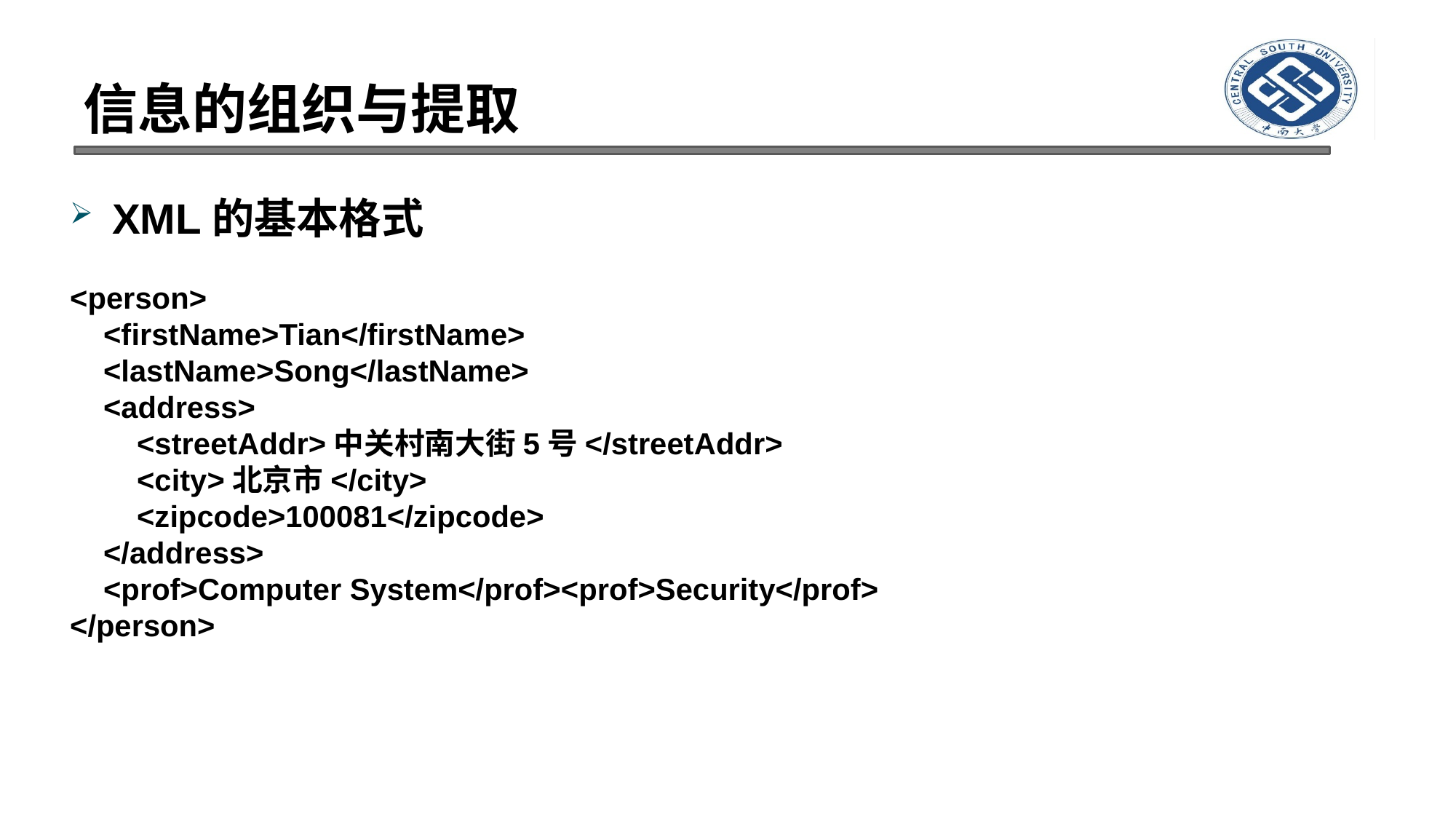

# 信息的组织与提取
XML的基本格式

<person>
    <firstName>Tian</firstName>
    <lastName>Song</lastName>
    <address>
        <streetAddr>中关村南大街5号</streetAddr>
        <city>北京市</city>
        <zipcode>100081</zipcode>
    </address>
    <prof>Computer System</prof><prof>Security</prof>
</person>